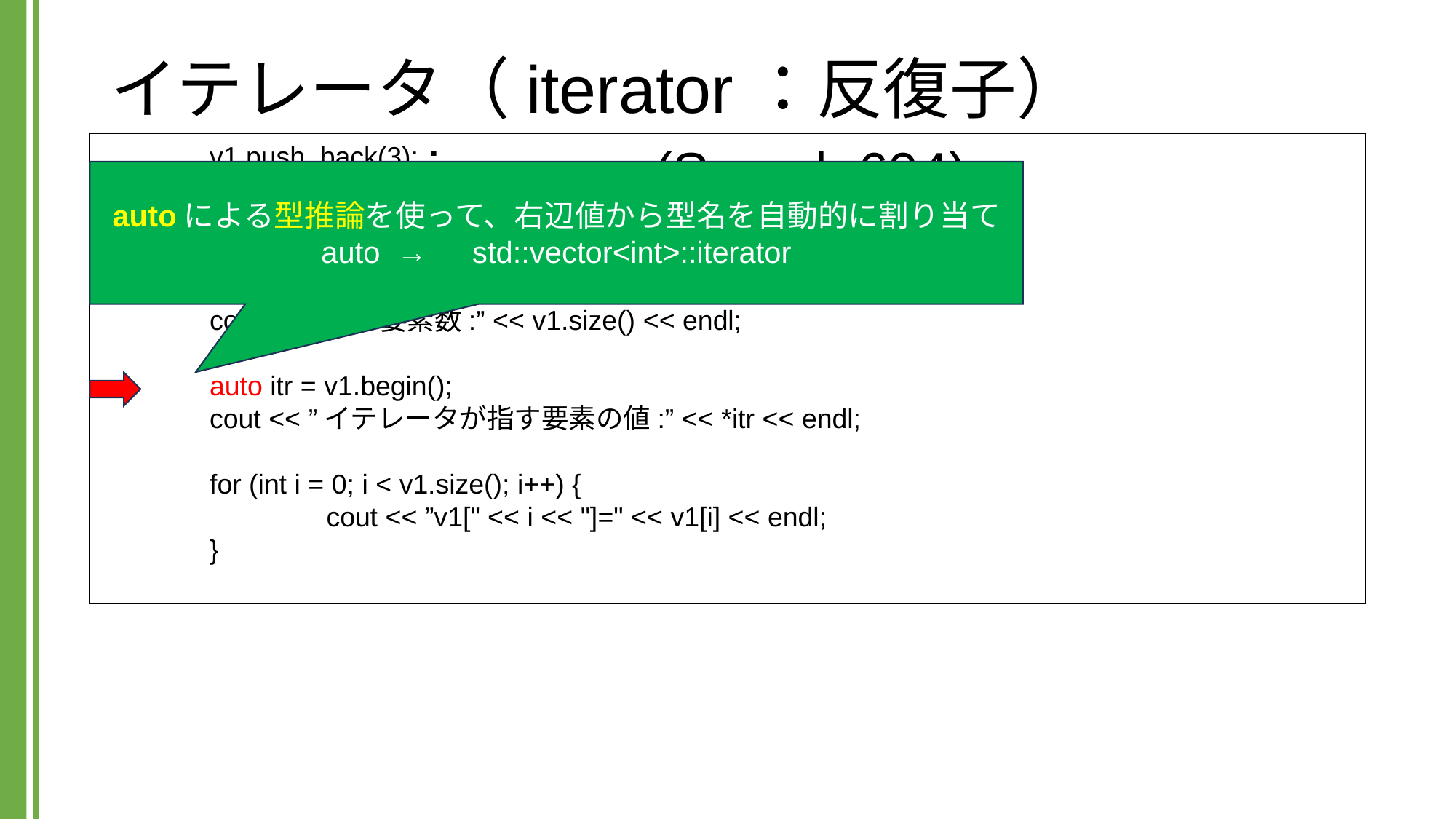

# イテレータ（iterator：反復子）
	v1.push_back(3);
	v2.push_back("ABC");
	v2.push_back(“DEF”);
	v1.pop_back();
	v1.emplace_back(4);
	cout << ”v1の要素数:” << v1.size() << endl;
	auto itr = v1.begin();
	cout << ”イテレータが指す要素の値:” << *itr << endl;
	for (int i = 0; i < v1.size(); i++) {
		 cout << ”v1[" << i << "]=" << v1[i] << endl;
	}

                main.cpp　(Sample604)

autoによる型推論を使って、右辺値から型名を自動的に割り当て
auto  →　std::vector<int>::iterator